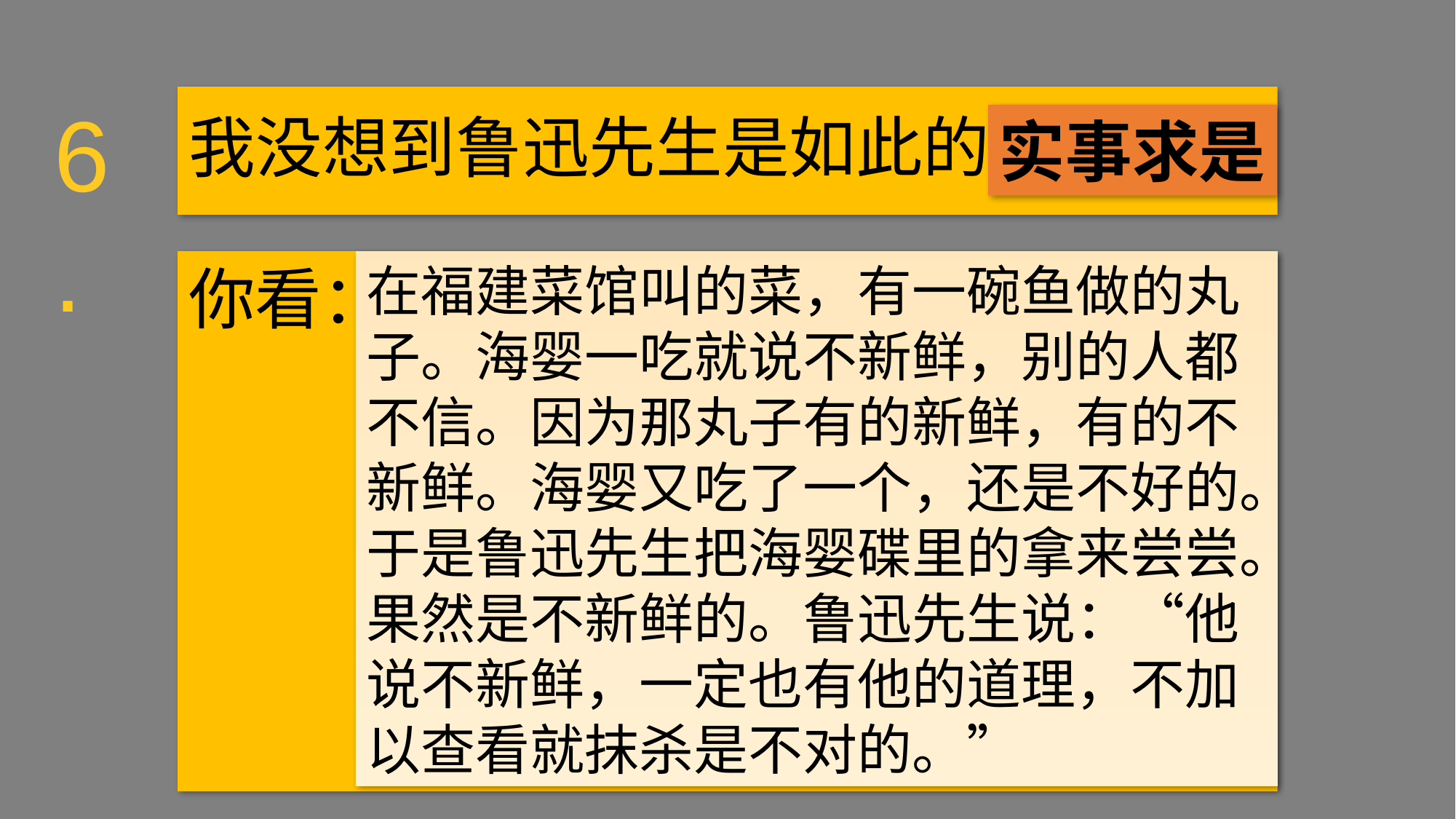

6.

# 我没想到鲁迅先生是如此的
实事求是

你看：
在福建菜馆叫的菜，有一碗鱼做的丸子。海婴一吃就说不新鲜，别的人都不信。因为那丸子有的新鲜，有的不新鲜。海婴又吃了一个，还是不好的。于是鲁迅先生把海婴碟里的拿来尝尝。果然是不新鲜的。鲁迅先生说：“他说不新鲜，一定也有他的道理，不加以查看就抹杀是不对的。”